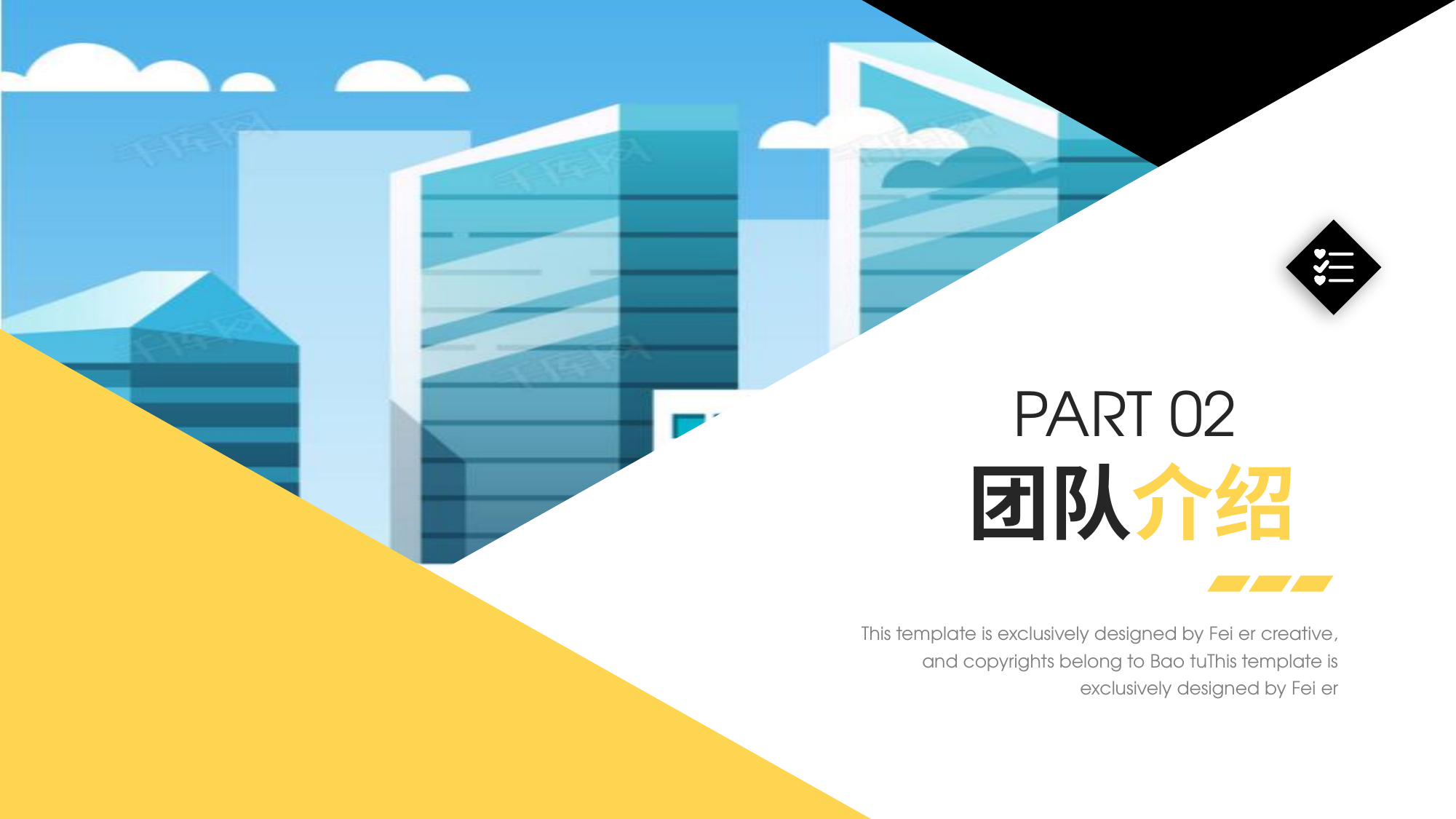

PART 02
团队介绍

This template is exclusively designed by Fei er creative, and copyrights belong to Bao tuThis template is exclusively designed by Fei er